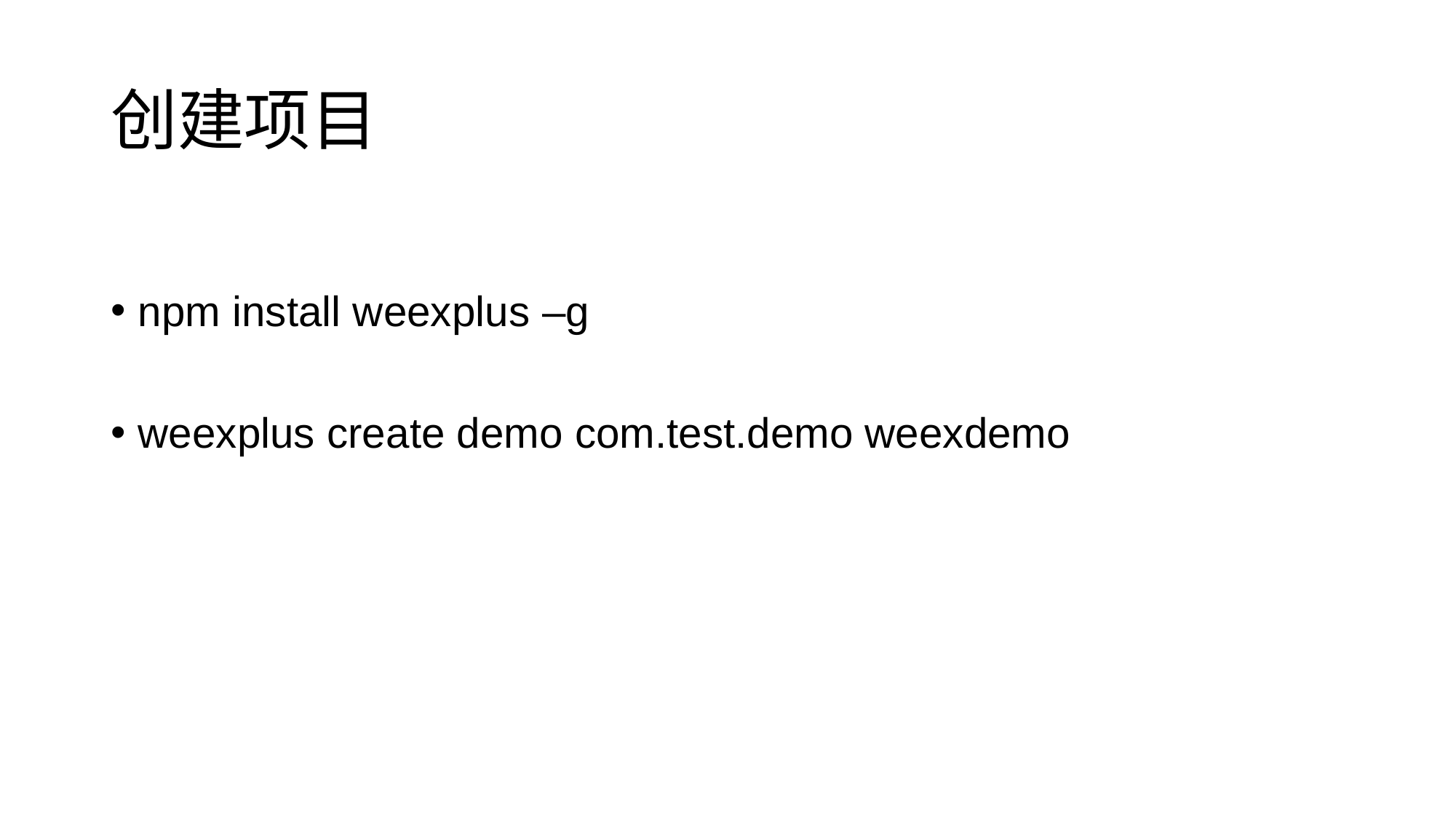

# 创建项目

npm install weexplus –g

weexplus create demo com.test.demo weexdemo